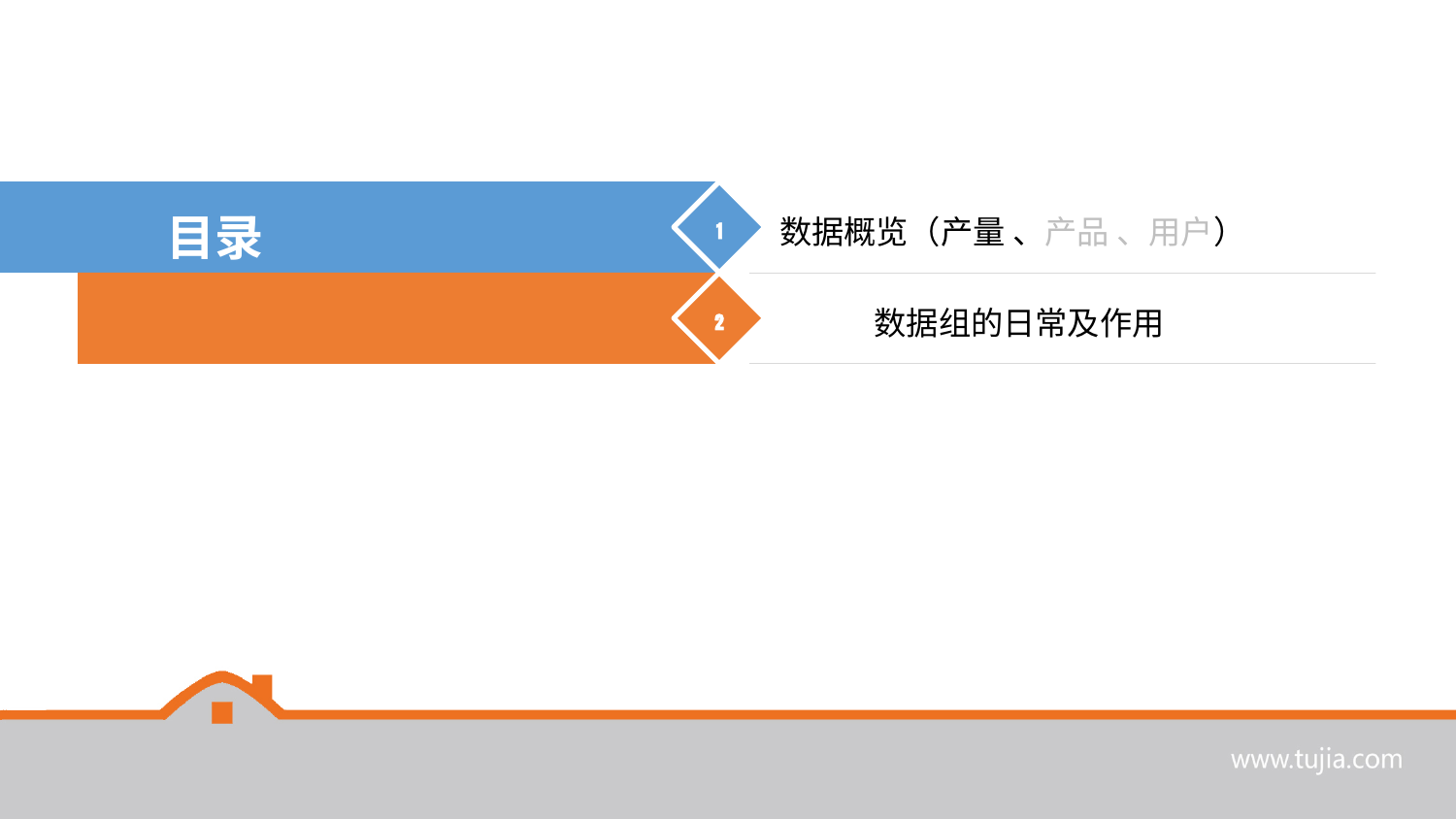

#
目录

1
数据概览（产量 、产品 、用户）

2
数据组的日常及作用